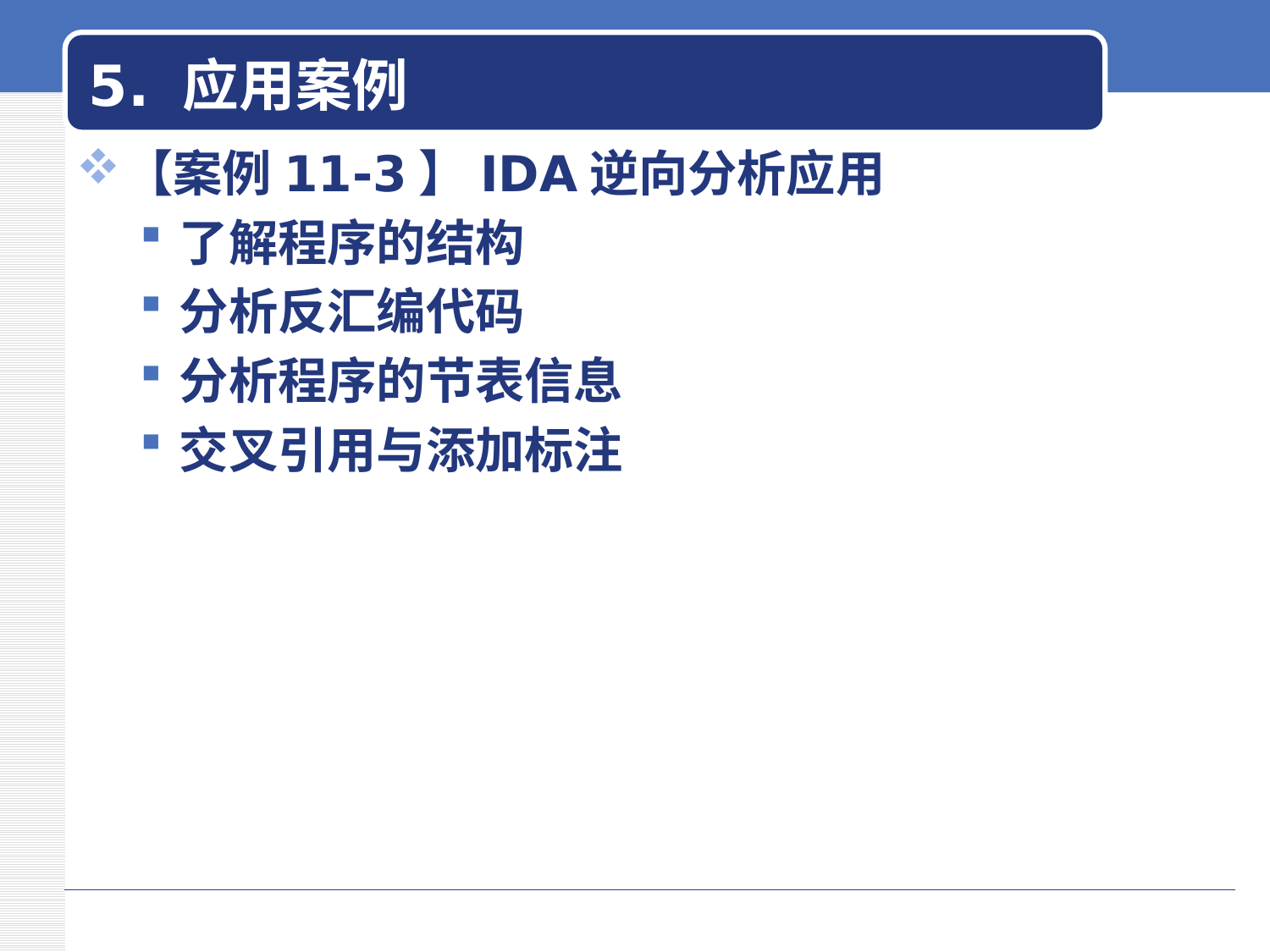

# 5. 应用案例
【案例11-3】IDA逆向分析应用
了解程序的结构
分析反汇编代码
分析程序的节表信息
交叉引用与添加标注